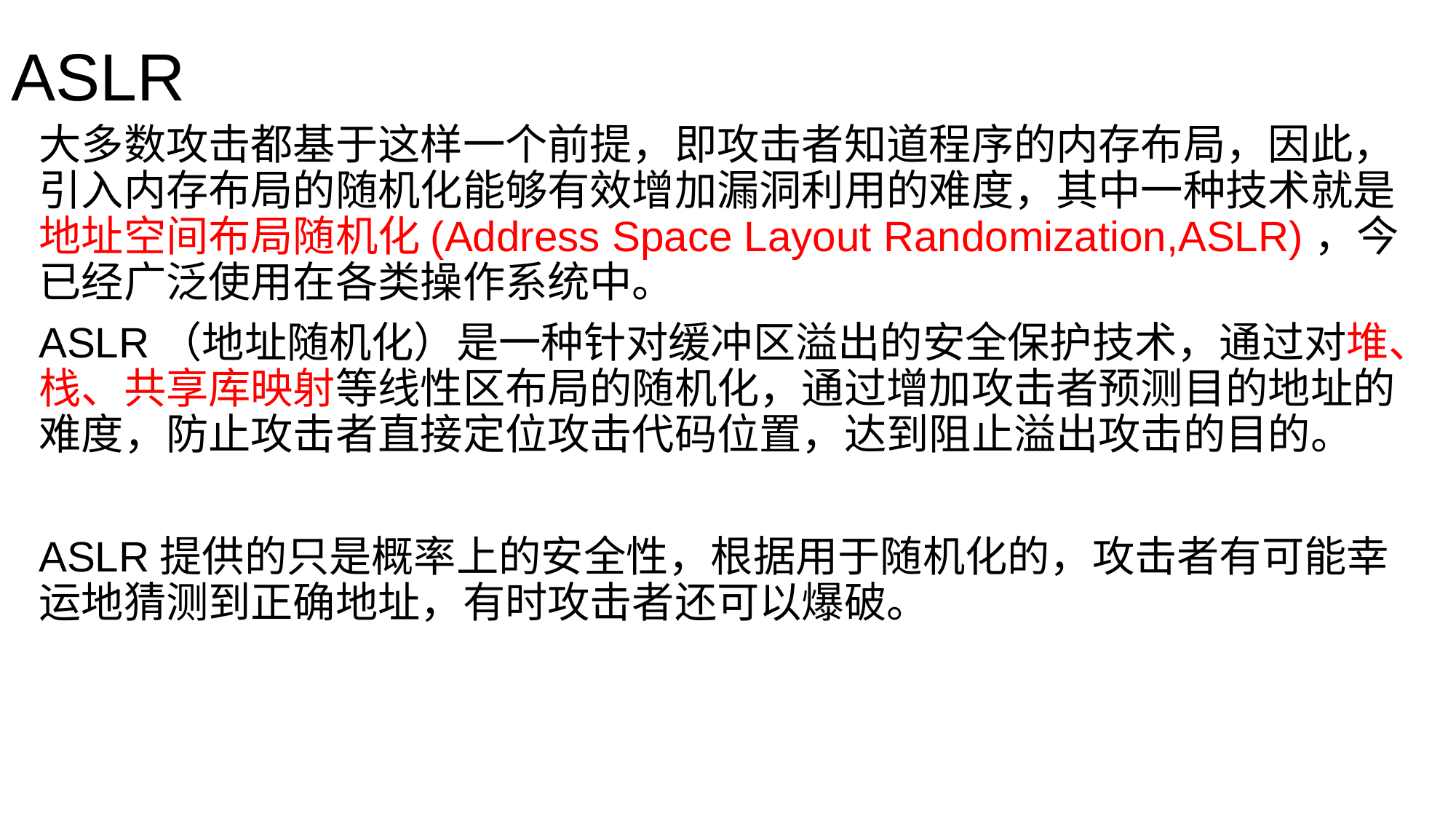

# ASLR
大多数攻击都基于这样一个前提，即攻击者知道程序的内存布局，因此，引入内存布局的随机化能够有效增加漏洞利用的难度，其中一种技术就是地址空间布局随机化(Address Space Layout Randomization,ASLR)，今已经广泛使用在各类操作系统中。
ASLR（地址随机化）是一种针对缓冲区溢出的安全保护技术，通过对堆、栈、共享库映射等线性区布局的随机化，通过增加攻击者预测目的地址的难度，防止攻击者直接定位攻击代码位置，达到阻止溢出攻击的目的。

ASLR提供的只是概率上的安全性，根据用于随机化的，攻击者有可能幸运地猜测到正确地址，有时攻击者还可以爆破。